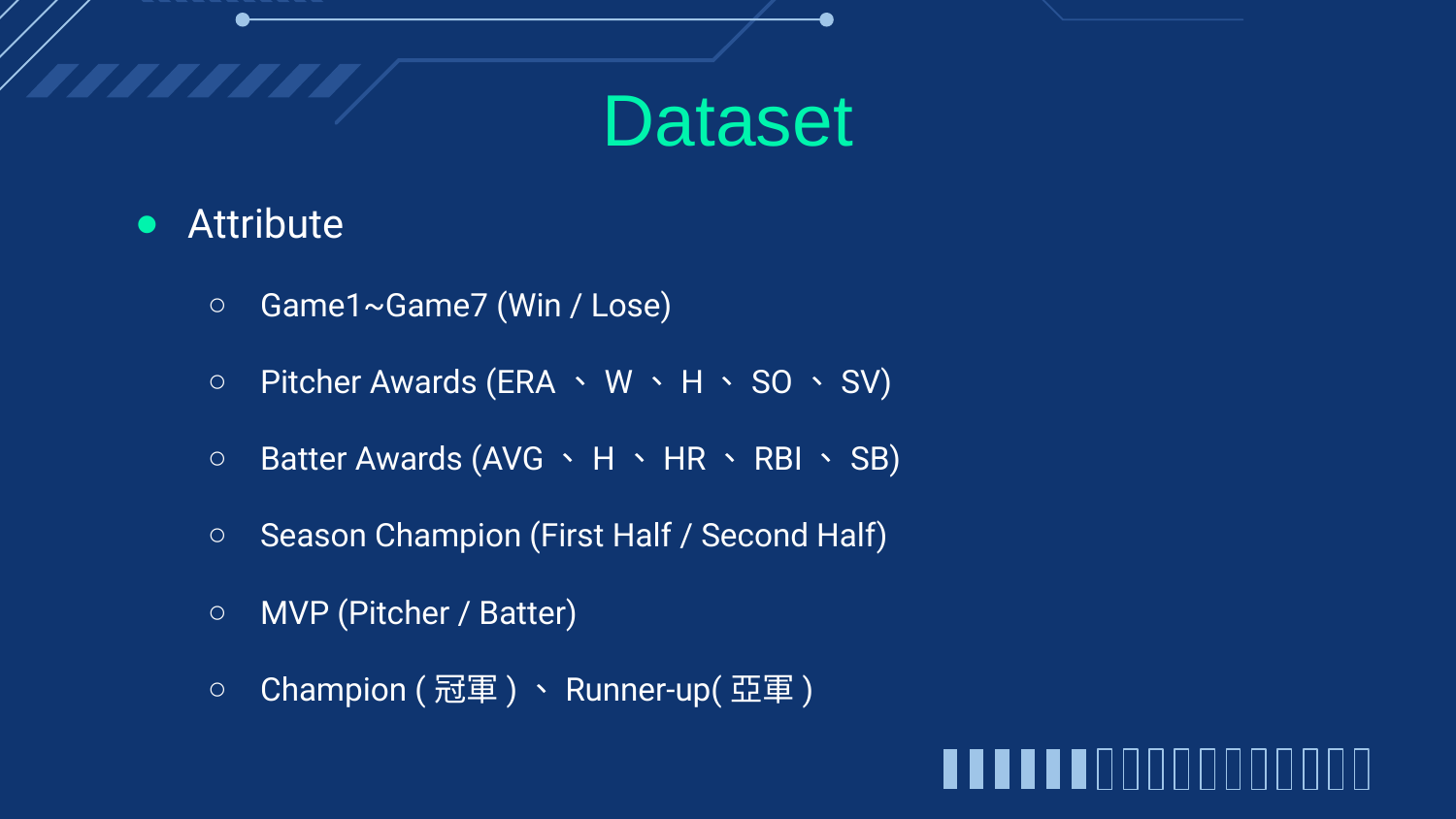

# Dataset
Attribute
Game1~Game7 (Win / Lose)
Pitcher Awards (ERA、W、H、SO、SV)
Batter Awards (AVG、H、HR、RBI、SB)
Season Champion (First Half / Second Half)
MVP (Pitcher / Batter)
Champion (冠軍)、Runner-up(亞軍)